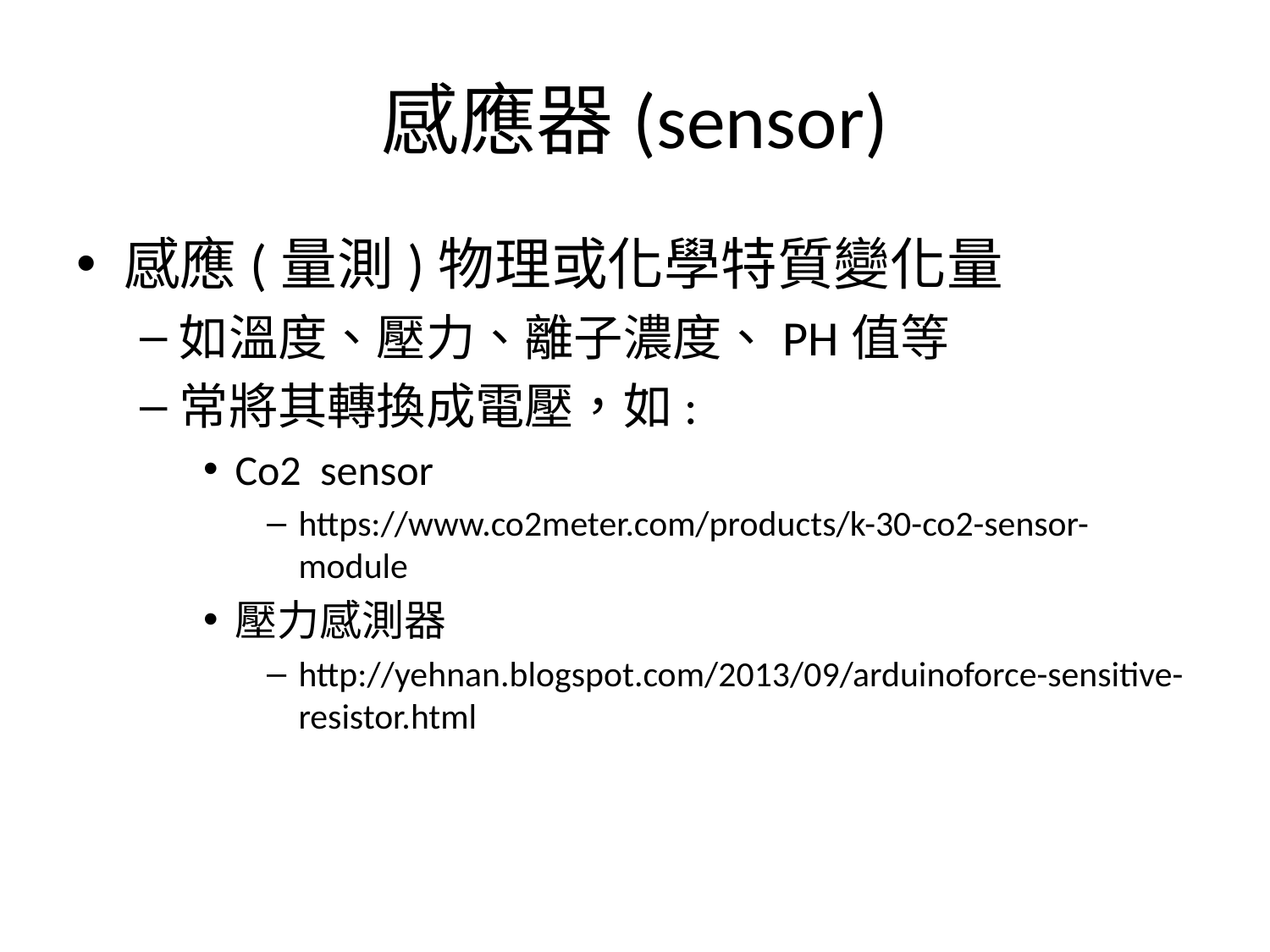

# 感應器(sensor)
感應(量測)物理或化學特質變化量
如溫度、壓力、離子濃度、PH值等
常將其轉換成電壓，如:
Co2  sensor
https://www.co2meter.com/products/k-30-co2-sensor-module
壓力感測器
http://yehnan.blogspot.com/2013/09/arduinoforce-sensitive-resistor.html